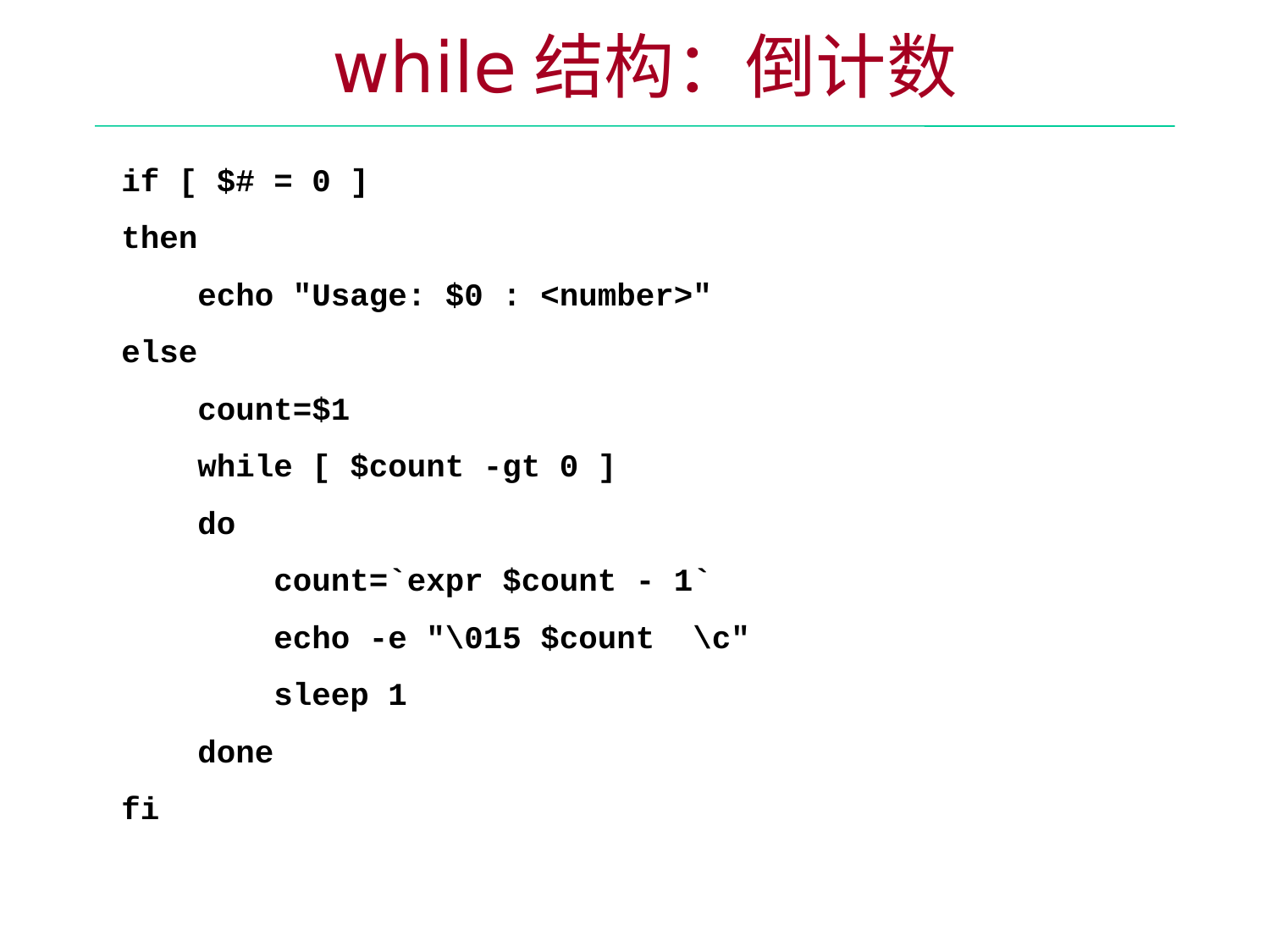

while结构：倒计数
if [ $# = 0 ]
then
    echo "Usage: $0 : <number>"
else
    count=$1
    while [ $count -gt 0 ]
    do
        count=`expr $count - 1`
        echo -e "\015 $count  \c"
        sleep 1
    done
fi